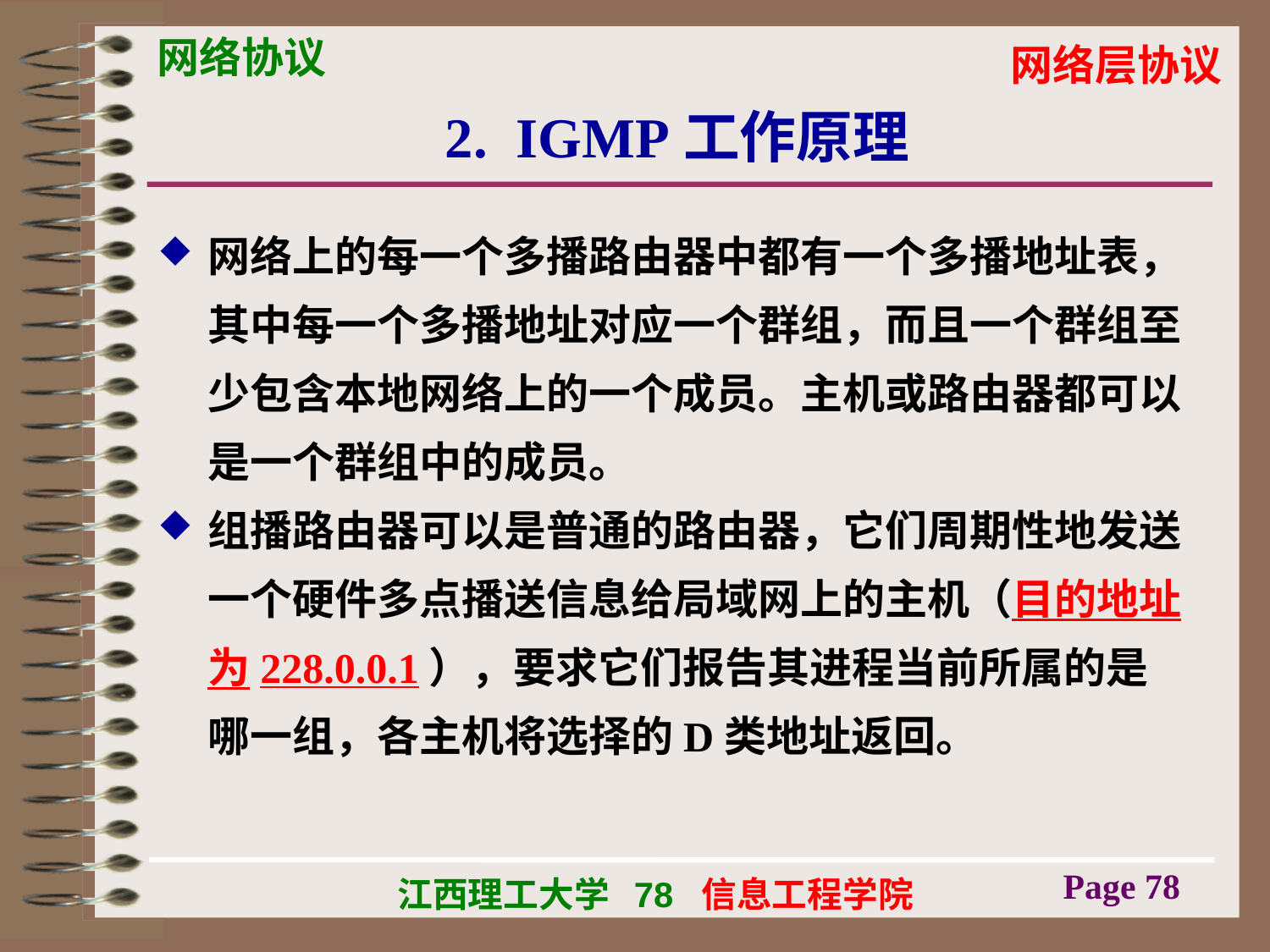

# 2.  IGMP工作原理
网络上的每一个多播路由器中都有一个多播地址表，其中每一个多播地址对应一个群组，而且一个群组至少包含本地网络上的一个成员。主机或路由器都可以是一个群组中的成员。
组播路由器可以是普通的路由器，它们周期性地发送一个硬件多点播送信息给局域网上的主机（目的地址为228.0.0.1），要求它们报告其进程当前所属的是哪一组，各主机将选择的D类地址返回。
Page 78